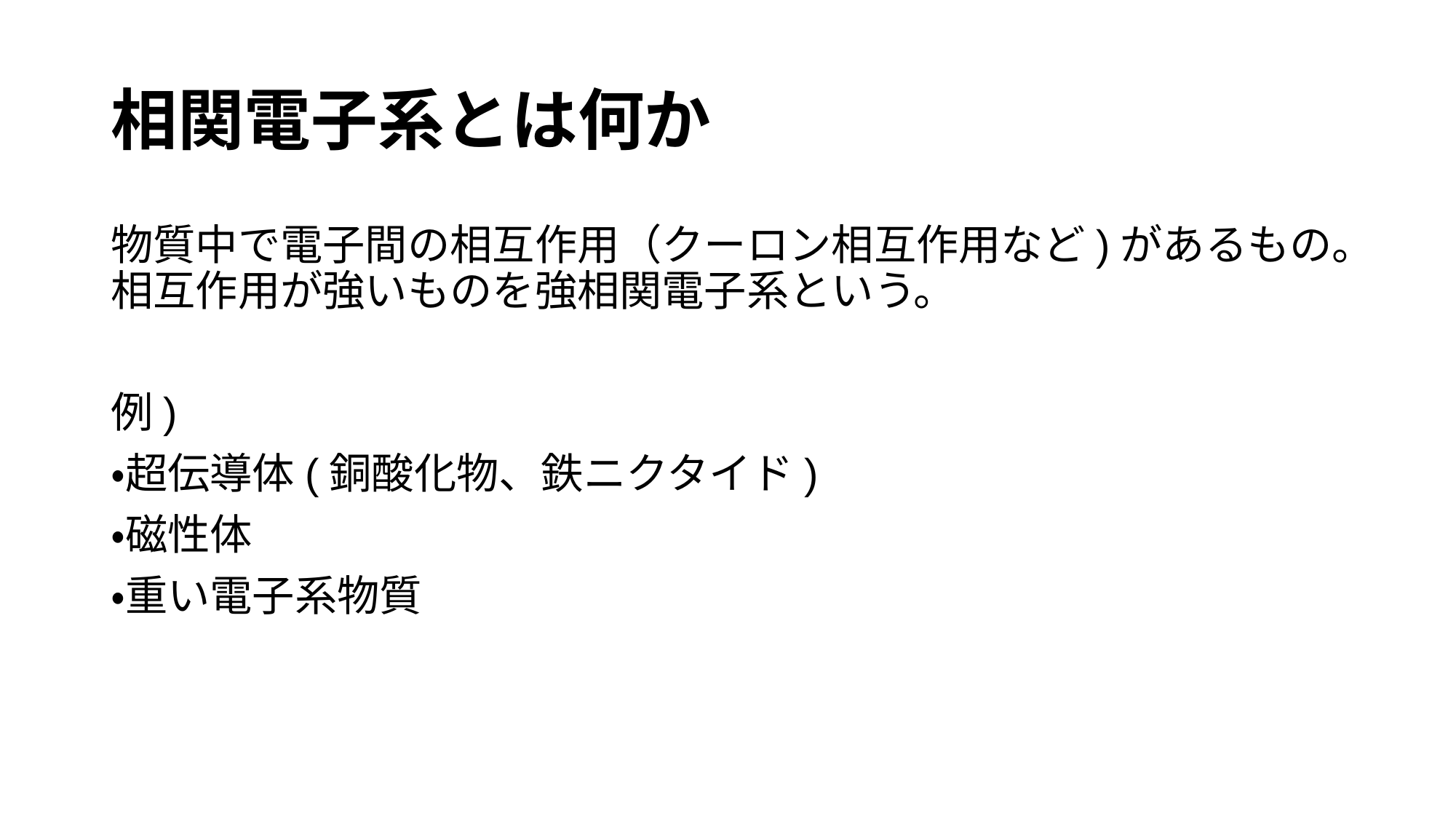

# 相関電子系とは何か
物質中で電子間の相互作用（クーロン相互作用など)があるもの。相互作用が強いものを強相関電子系という。

例)
・超伝導体(銅酸化物、鉄ニクタイド)
・磁性体
・重い電子系物質